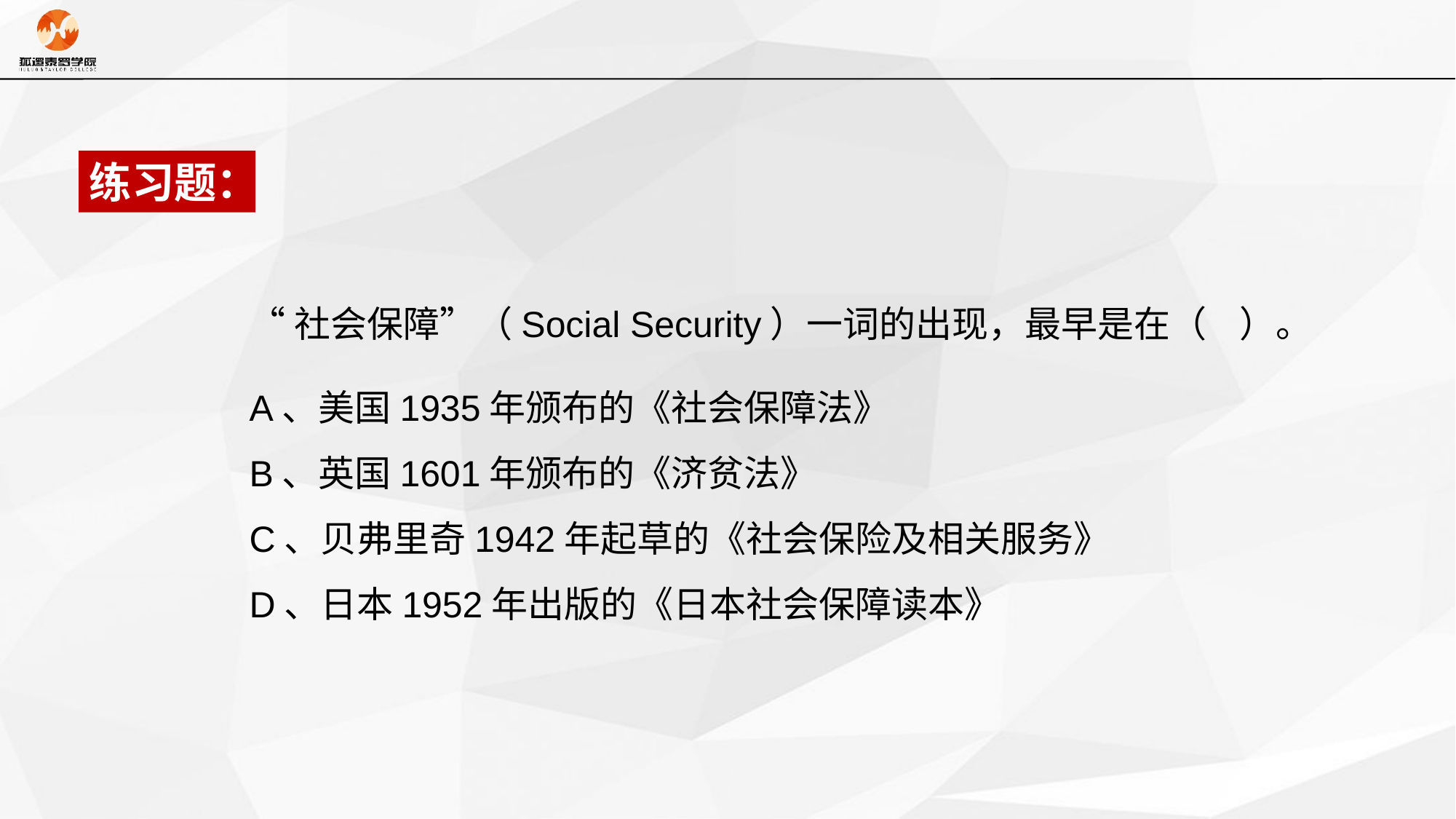

练习题：
“社会保障”（Social Security）一词的出现，最早是在（    ）。
A、美国1935年颁布的《社会保障法》
B、英国1601年颁布的《济贫法》
C、贝弗里奇1942年起草的《社会保险及相关服务》
D、日本1952年出版的《日本社会保障读本》